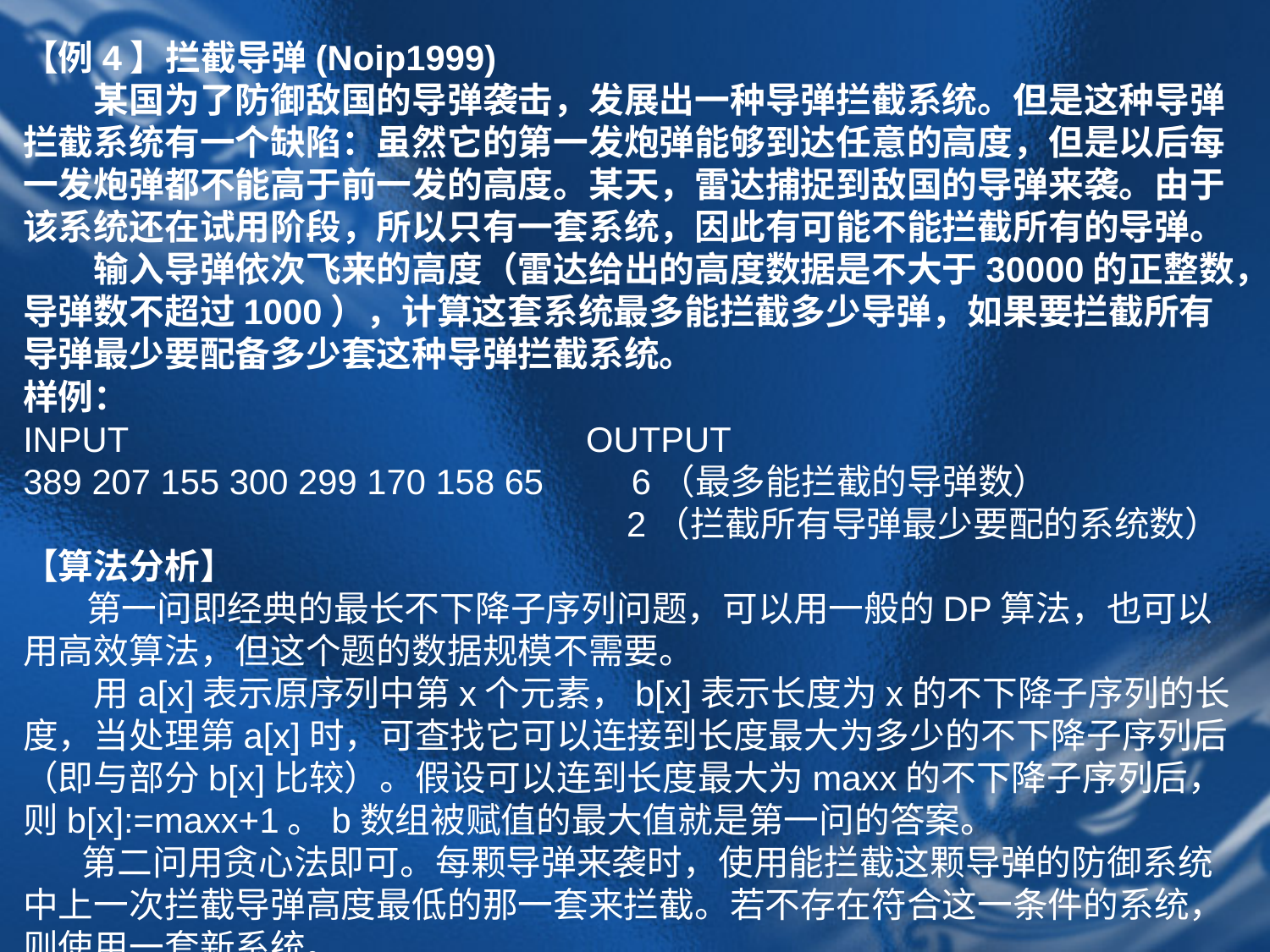

【例4】拦截导弹(Noip1999)
　　某国为了防御敌国的导弹袭击，发展出一种导弹拦截系统。但是这种导弹拦截系统有一个缺陷：虽然它的第一发炮弹能够到达任意的高度，但是以后每一发炮弹都不能高于前一发的高度。某天，雷达捕捉到敌国的导弹来袭。由于该系统还在试用阶段，所以只有一套系统，因此有可能不能拦截所有的导弹。
　　输入导弹依次飞来的高度（雷达给出的高度数据是不大于30000的正整数，导弹数不超过1000），计算这套系统最多能拦截多少导弹，如果要拦截所有导弹最少要配备多少套这种导弹拦截系统。
样例：
INPUT                                               OUTPUT
389 207 155 300 299 170 158 65         6（最多能拦截的导弹数）
                                                              2（拦截所有导弹最少要配的系统数）
【算法分析】
       第一问即经典的最长不下降子序列问题，可以用一般的DP算法，也可以用高效算法，但这个题的数据规模不需要。
　　用a[x]表示原序列中第x个元素，b[x]表示长度为x的不下降子序列的长度，当处理第a[x]时，可查找它可以连接到长度最大为多少的不下降子序列后（即与部分b[x]比较）。假设可以连到长度最大为maxx的不下降子序列后，则b[x]:=maxx+1。b数组被赋值的最大值就是第一问的答案。
　   第二问用贪心法即可。每颗导弹来袭时，使用能拦截这颗导弹的防御系统中上一次拦截导弹高度最低的那一套来拦截。若不存在符合这一条件的系统，则使用一套新系统。